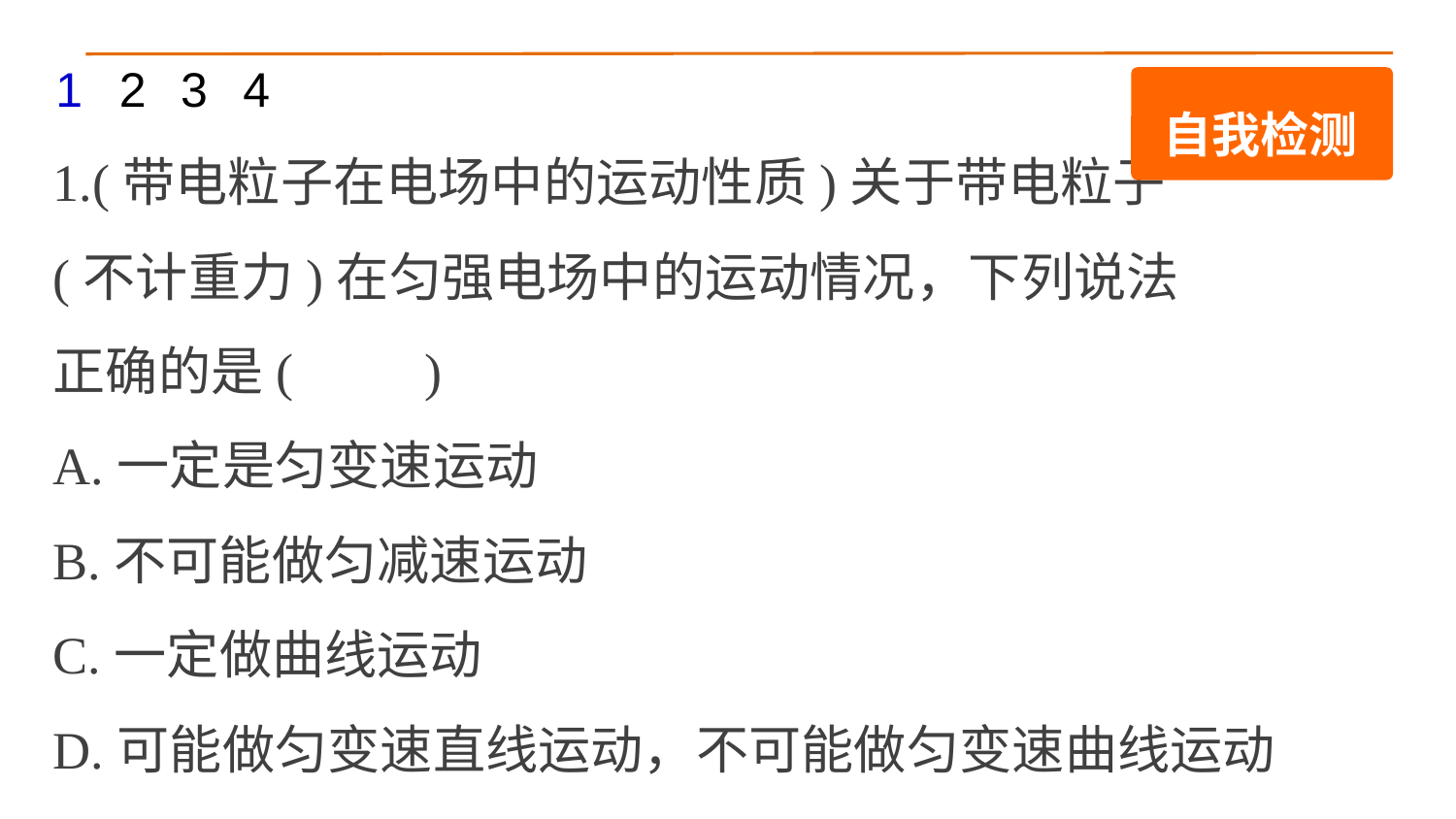

1
2
3
4

自我检测
1.(带电粒子在电场中的运动性质)关于带电粒子
(不计重力)在匀强电场中的运动情况，下列说法
正确的是(　　)
A.一定是匀变速运动
B.不可能做匀减速运动
C.一定做曲线运动
D.可能做匀变速直线运动，不可能做匀变速曲线运动